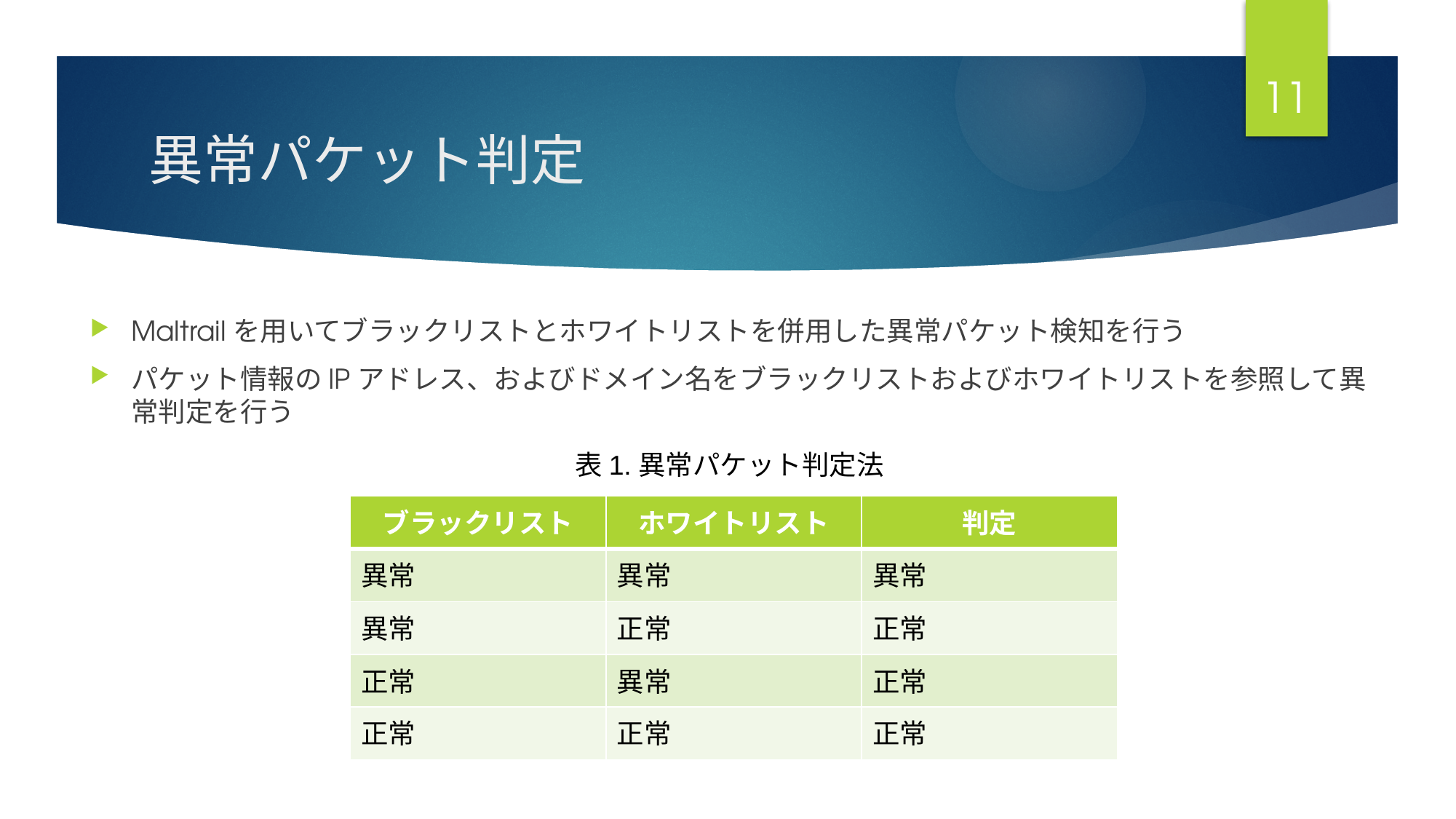

11
# 異常パケット判定

Maltrailを用いてブラックリストとホワイトリストを併用した異常パケット検知を行う
パケット情報のIPアドレス、およびドメイン名をブラックリストおよびホワイトリストを参照して異常判定を行う

表1.異常パケット判定法
| ブラックリスト | ホワイトリスト | 判定 |
| --- | --- | --- |
| 異常 | 異常 | 異常 |
| 異常 | 正常 | 正常 |
| 正常 | 異常 | 正常 |
| 正常 | 正常 | 正常 |